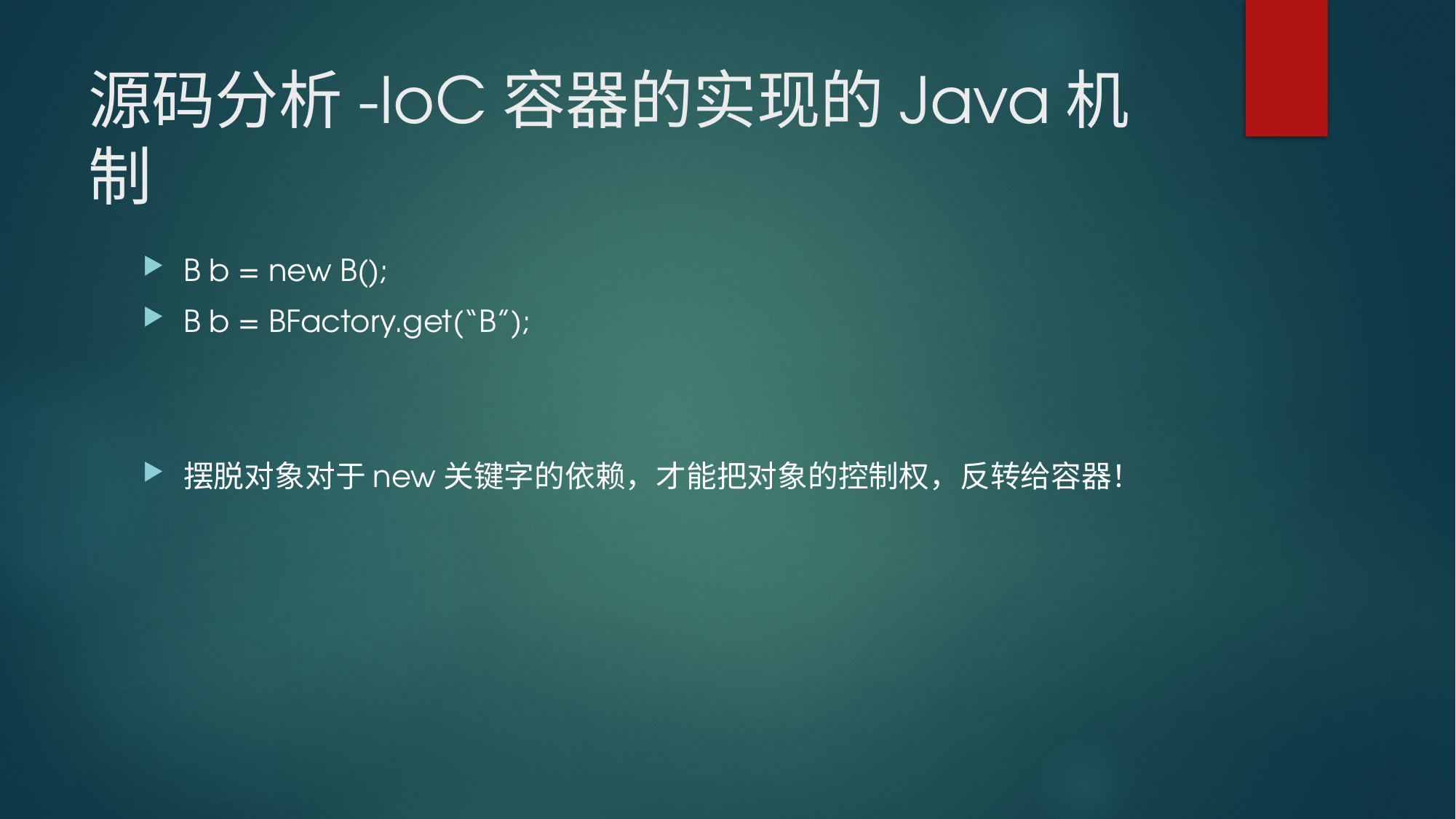

# 源码分析-IoC容器的实现的Java机制
B b = new B();
B b = BFactory.get(“B”);

摆脱对象对于new关键字的依赖，才能把对象的控制权，反转给容器！